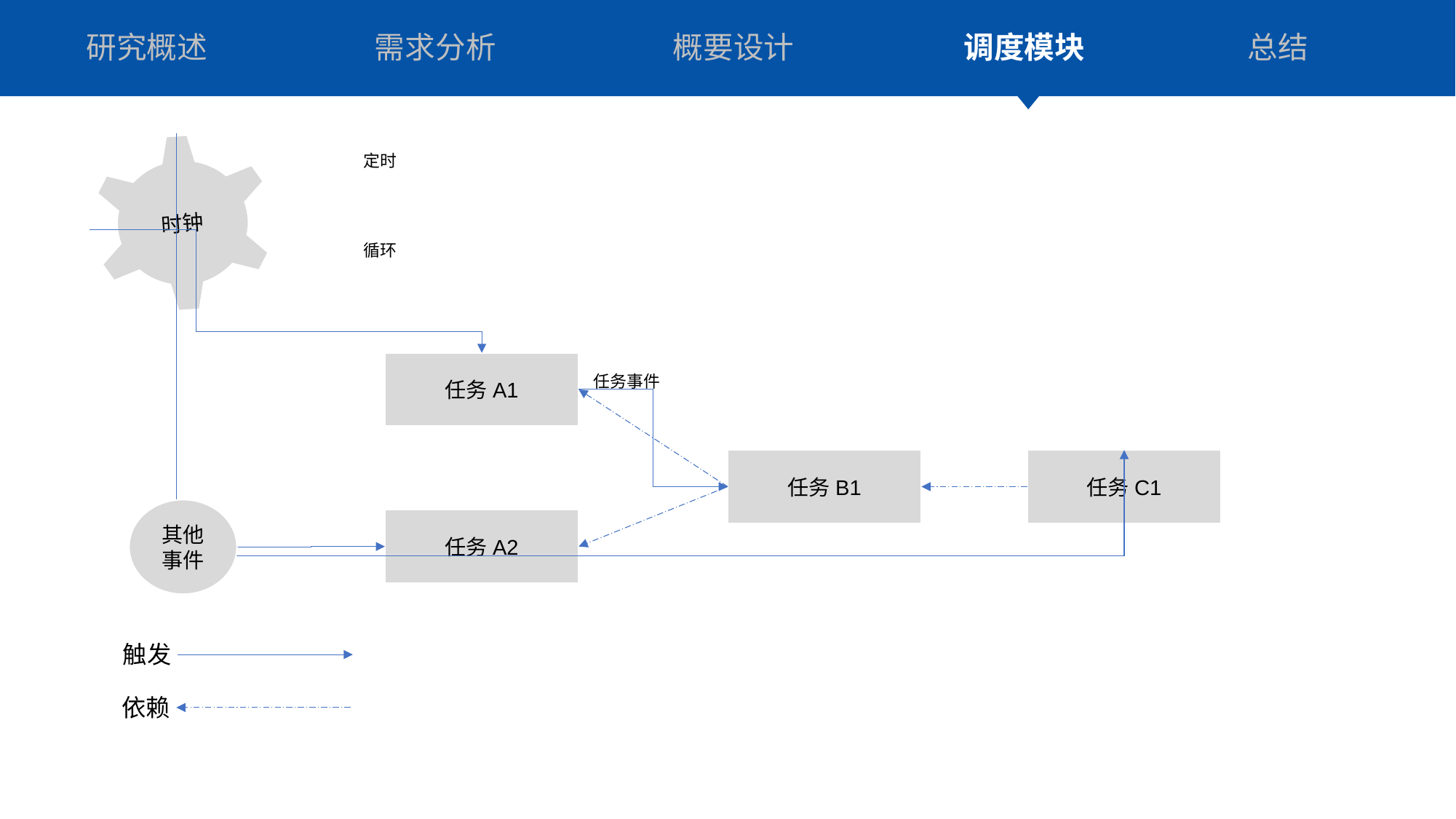

研究概述
需求分析
概要设计
调度模块
总结

时钟
定时
循环
任务A1
任务事件
任务B1
任务C1
其他
事件
任务A2
触发
依赖